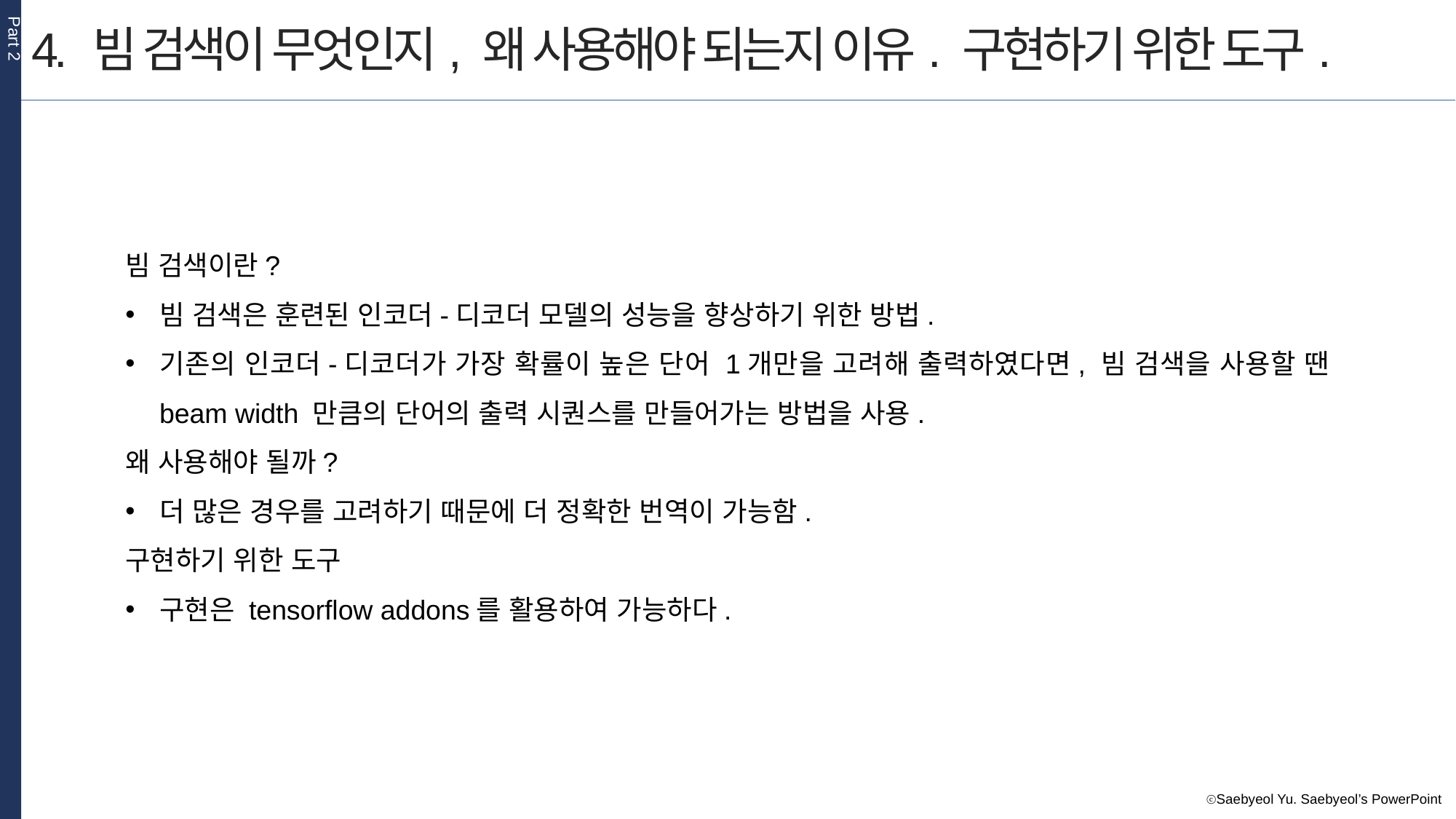

Part 2
4. 빔 검색이 무엇인지, 왜 사용해야 되는지 이유. 구현하기 위한 도구.
빔 검색이란?
빔 검색은 훈련된 인코더-디코더 모델의 성능을 향상하기 위한 방법.
기존의 인코더-디코더가 가장 확률이 높은 단어 1개만을 고려해 출력하였다면, 빔 검색을 사용할 땐 beam width 만큼의 단어의 출력 시퀀스를 만들어가는 방법을 사용.
왜 사용해야 될까?
더 많은 경우를 고려하기 때문에 더 정확한 번역이 가능함.
구현하기 위한 도구
구현은 tensorflow addons를 활용하여 가능하다.